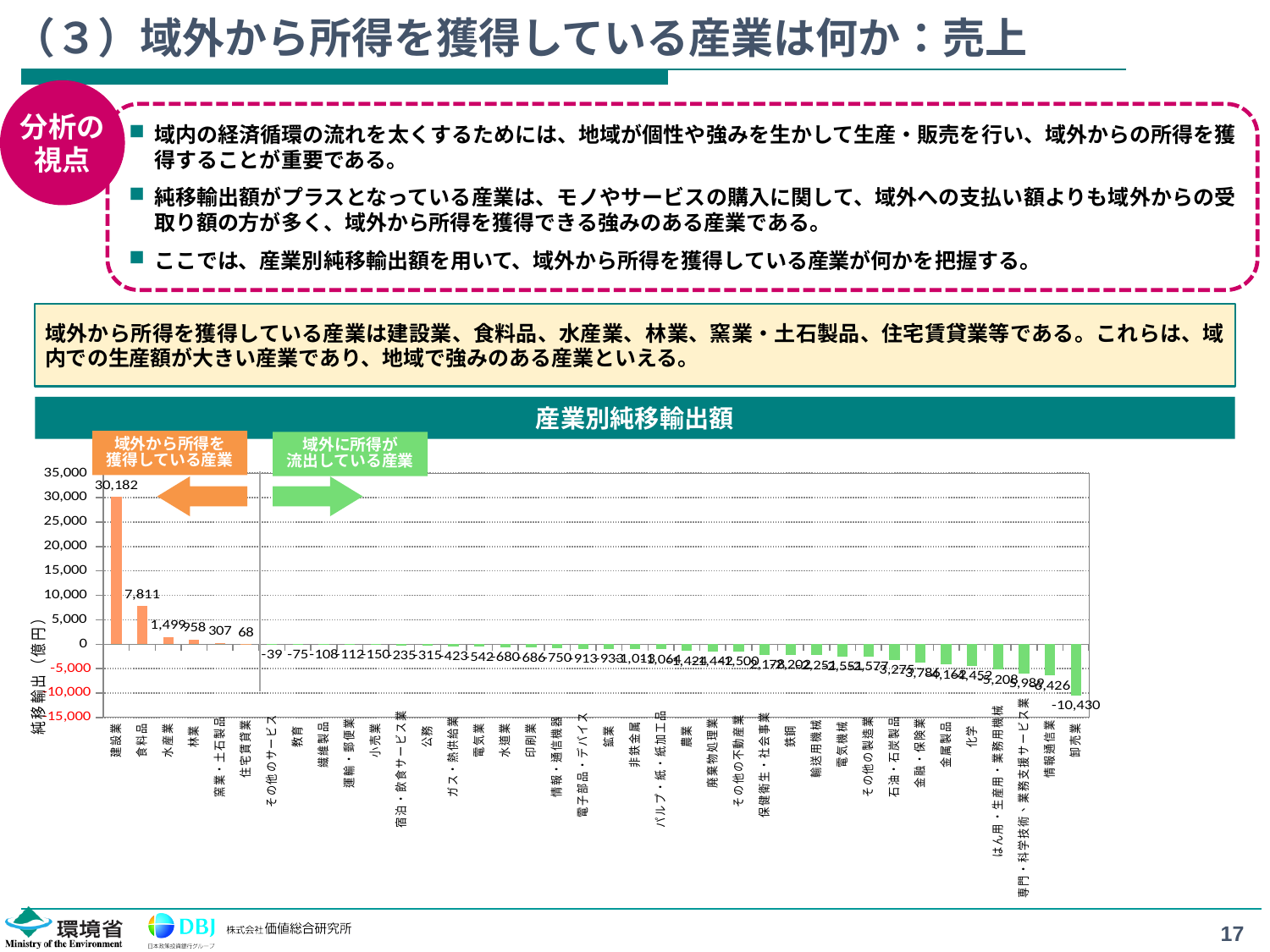

# （３）域外から所得を獲得している産業は何か：売上
分析の
視点
域内の経済循環の流れを太くするためには、地域が個性や強みを生かして生産・販売を行い、域外からの所得を獲得することが重要である。
純移輸出額がプラスとなっている産業は、モノやサービスの購入に関して、域外への支払い額よりも域外からの受取り額の方が多く、域外から所得を獲得できる強みのある産業である。
ここでは、産業別純移輸出額を用いて、域外から所得を獲得している産業が何かを把握する。
域外から所得を獲得している産業は建設業、食料品、水産業、林業、窯業・土石製品、住宅賃貸業等である。これらは、域内での生産額が大きい産業であり、地域で強みのある産業といえる。
産業別純移輸出額
域外から所得を
獲得している産業
域外に所得が
流出している産業

### Chart

| Category | 純移輸出>0 | 純移輸出<0 |
|---|---|---|
| 建設業 | 30181.528784356997 | 0.0 |
| 食料品 | 7811.470733929045 | 0.0 |
| 水産業 | 1499.4048713620123 | 0.0 |
| 林業 | 958.4063111472701 | 0.0 |
| 窯業・土石製品 | 306.584373631943 | 0.0 |
| 住宅賃貸業 | 68.4647197725717 | 0.0 |
| その他のサービス | 0.0 | -38.75906869000801 |
| 教育 | 0.0 | -75.32842529648428 |
| 繊維製品 | 0.0 | -108.09337825682519 |
| 運輸・郵便業 | 0.0 | -112.17535273904332 |
| 小売業 | 0.0 | -149.90981292392416 |
| 宿泊・飲食サービス業 | 0.0 | -235.17233460008583 |
| 公務 | 0.0 | -314.6159942673894 |
| ガス・熱供給業 | 0.0 | -423.2401316787815 |
| 電気業 | 0.0 | -541.8182458798319 |
| 水道業 | 0.0 | -679.9444214530022 |
| 印刷業 | 0.0 | -686.118167401452 |
| 情報・通信機器 | 0.0 | -749.9650192017546 |
| 電子部品・デバイス | 0.0 | -913.3328471228858 |
| 鉱業 | 0.0 | -932.923065709344 |
| 非鉄金属 | 0.0 | -1013.0330399101514 |
| パルプ・紙・紙加工品 | 0.0 | -1064.0500867662286 |
| 農業 | 0.0 | -1423.6202556462163 |
| 廃棄物処理業 | 0.0 | -1441.8461053462138 |
| その他の不動産業 | 0.0 | -1500.2603696018377 |
| 保健衛生・社会事業 | 0.0 | -2178.139102331562 |
| 鉄鋼 | 0.0 | -2202.3448137210885 |
| 輸送用機械 | 0.0 | -2250.918493412317 |
| 電気機械 | 0.0 | -2550.7433378524884 |
| その他の製造業 | 0.0 | -2576.917299019038 |
| 石油・石炭製品 | 0.0 | -3274.984753260411 |
| 金融・保険業 | 0.0 | -3785.8598412332226 |
| 金属製品 | 0.0 | -4161.625026917053 |
| 化学 | 0.0 | -4451.972404758217 |
| はん用・生産用・業務用機械 | 0.0 | -5207.703826122697 |
| 専門・科学技術、業務支援サービス業 | 0.0 | -5989.014224481874 |
| 情報通信業 | 0.0 | -6425.557035028427 |
| 卸売業 | 0.0 | -10429.93984738723 |

17